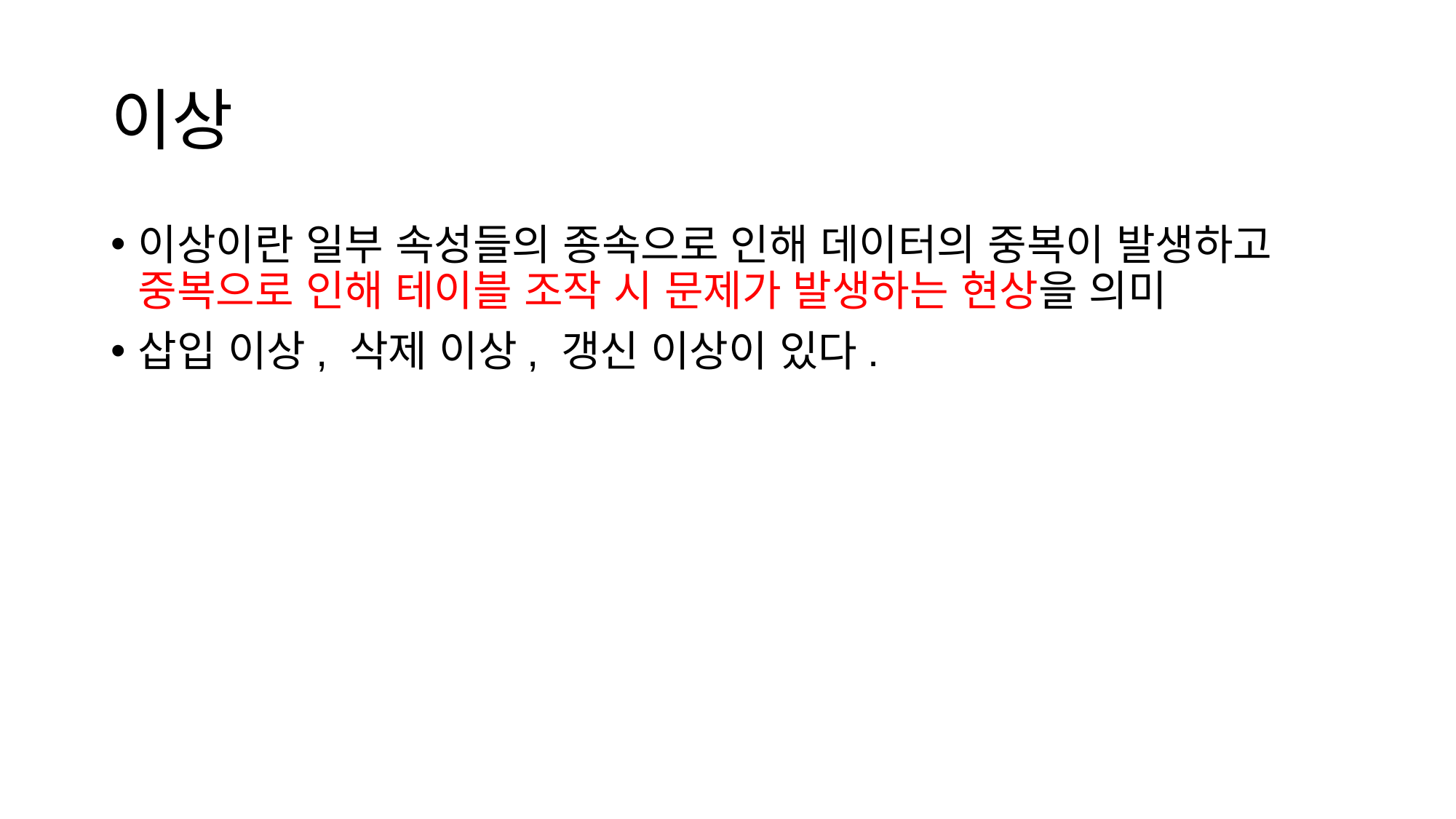

# 이상
이상이란 일부 속성들의 종속으로 인해 데이터의 중복이 발생하고 중복으로 인해 테이블 조작 시 문제가 발생하는 현상을 의미
삽입 이상, 삭제 이상, 갱신 이상이 있다.